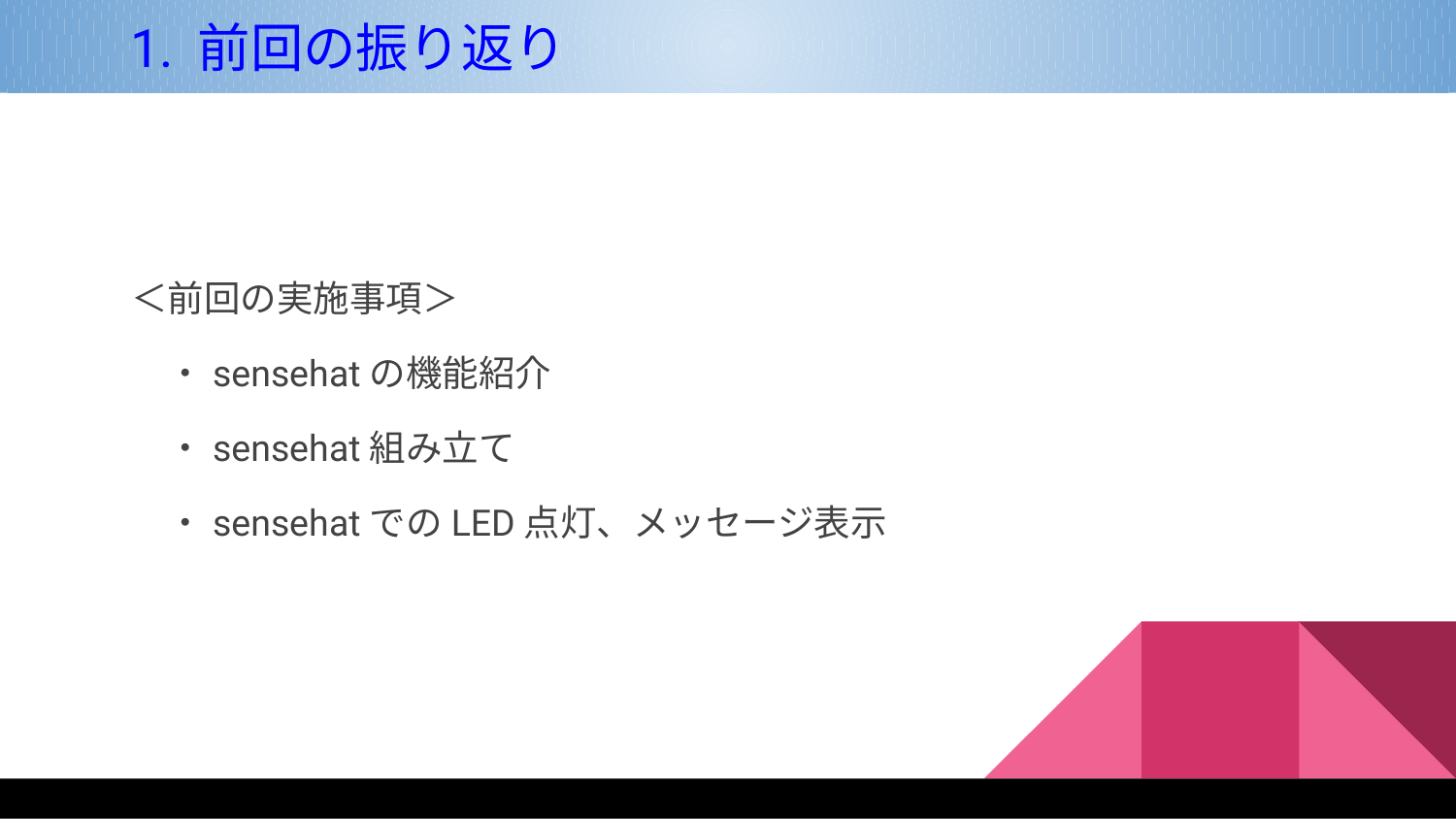

1. 前回の振り返り

　　＜前回の実施事項＞
　　　・sensehatの機能紹介
　　　・sensehat組み立て
　　　・sensehatでのLED点灯、メッセージ表示